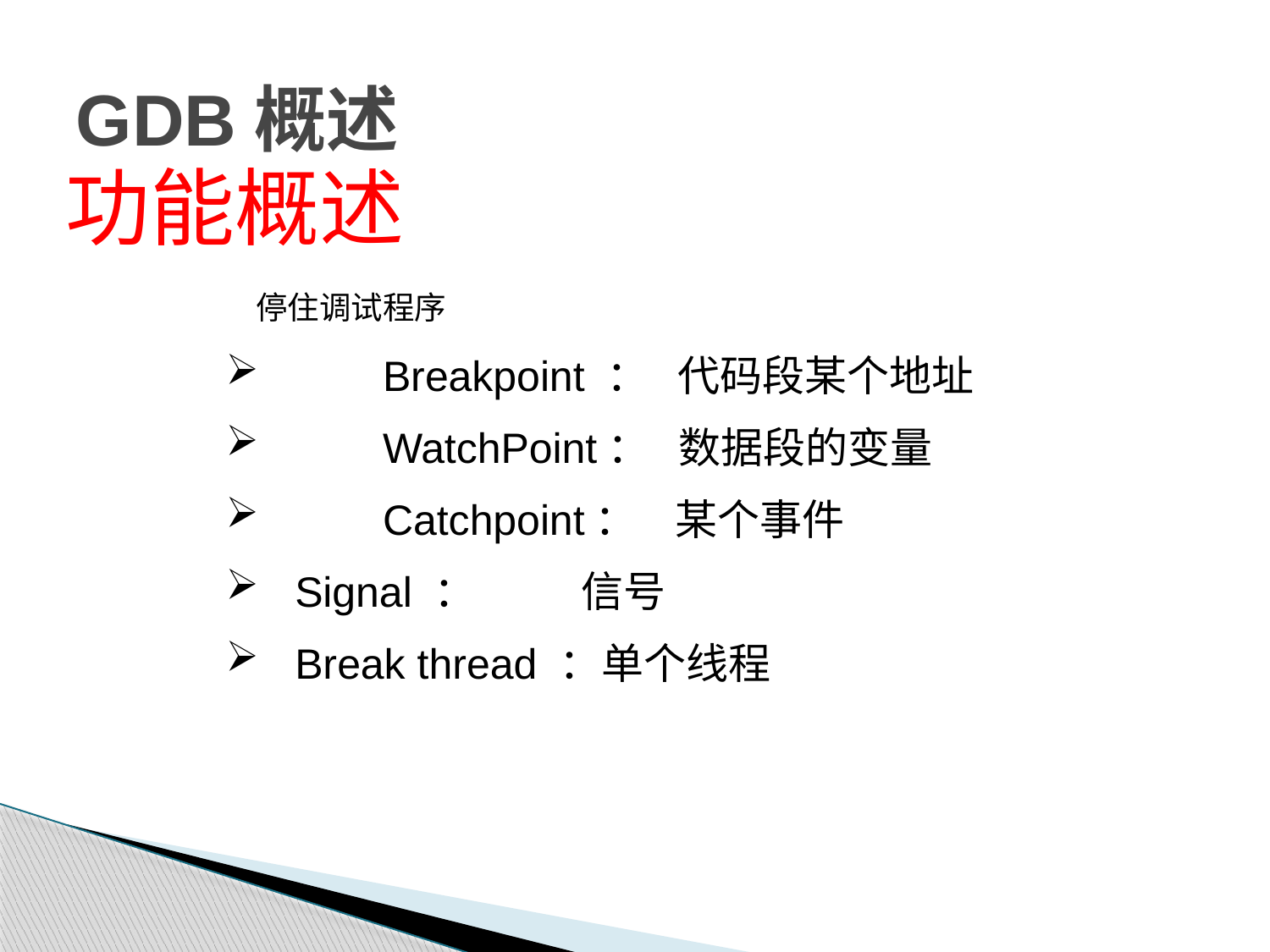

# GDB概述
功能概述
	停住调试程序
	Breakpoint ：   代码段某个地址
	WatchPoint：   数据段的变量
	Catchpoint：    某个事件
   Signal ：           信号
   Break thread ：单个线程